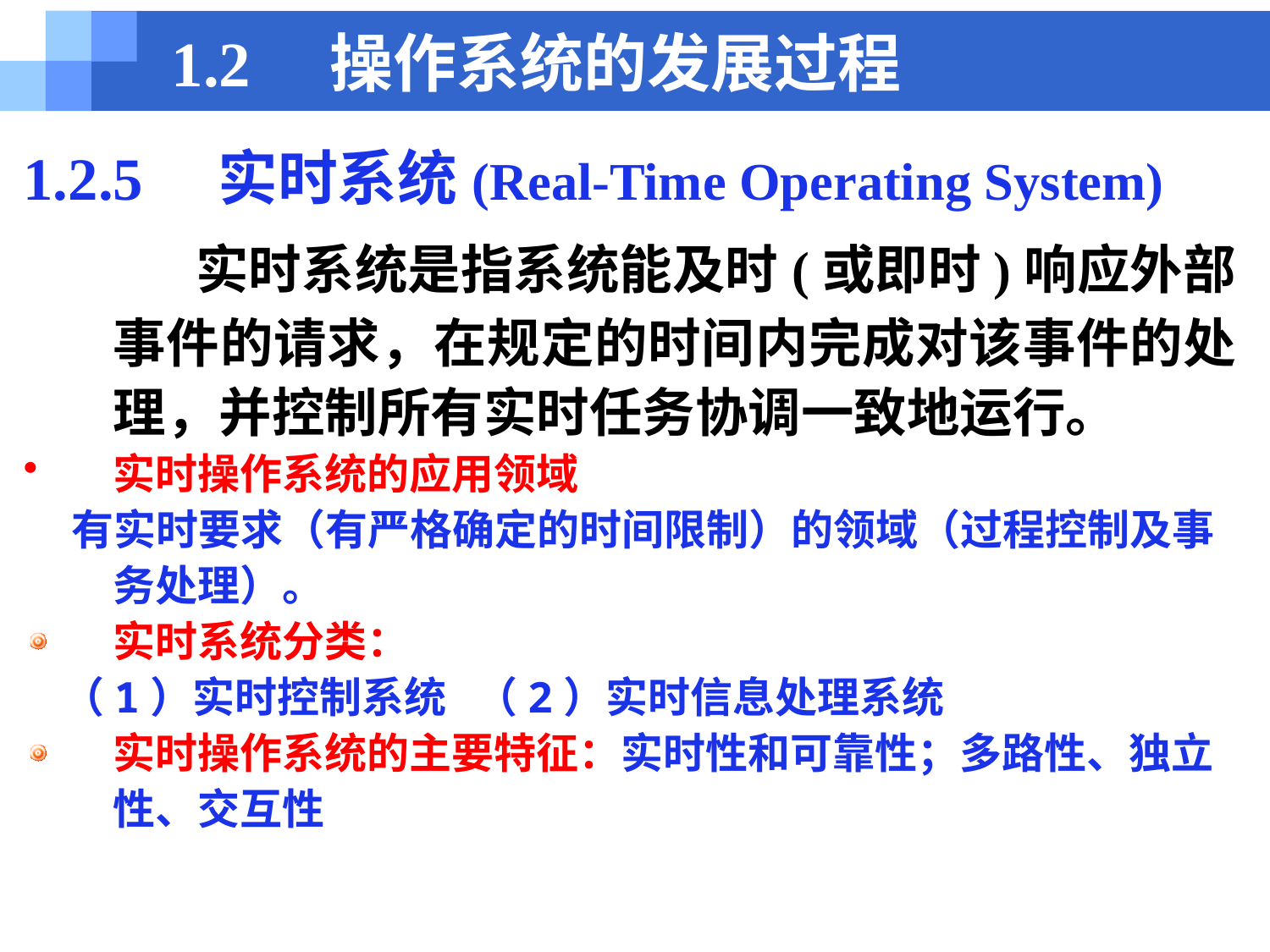

# 1.2　操作系统的发展过程
1.2.5    实时系统(Real-Time Operating System)
          实时系统是指系统能及时(或即时)响应外部事件的请求，在规定的时间内完成对该事件的处理，并控制所有实时任务协调一致地运行。
实时操作系统的应用领域
    有实时要求（有严格确定的时间限制）的领域（过程控制及事务处理）。
实时系统分类：
   （1）实时控制系统   （2）实时信息处理系统
实时操作系统的主要特征：实时性和可靠性；多路性、独立性、交互性